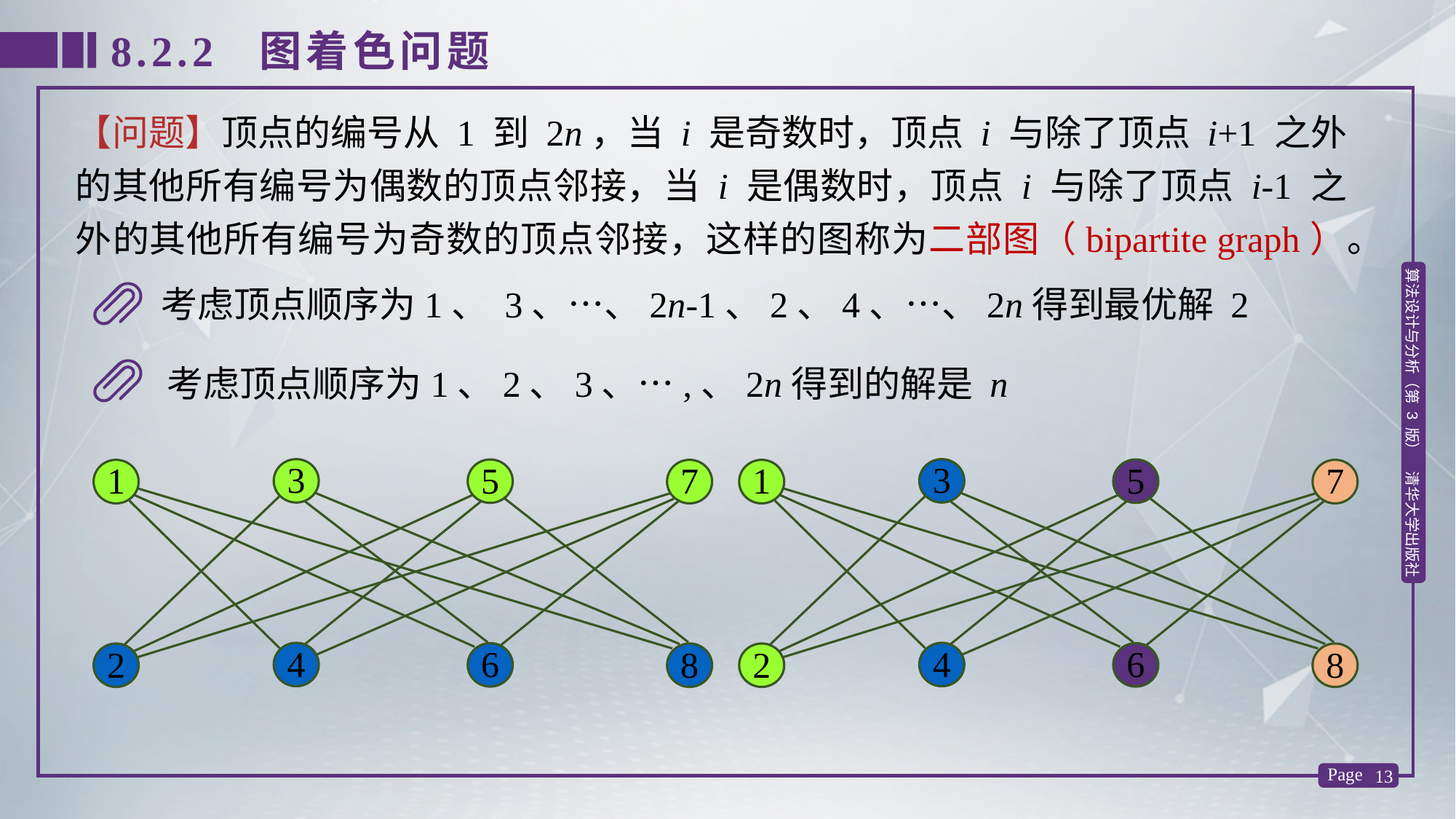

8.2.2  图着色问题
【问题】顶点的编号从 1 到 2n，当 i 是奇数时，顶点 i 与除了顶点 i+1 之外的其他所有编号为偶数的顶点邻接，当 i 是偶数时，顶点 i 与除了顶点 i-1 之外的其他所有编号为奇数的顶点邻接，这样的图称为二部图（bipartite graph）。
考虑顶点顺序为1、 3、…、2n-1、2、4、…、2n得到最优解 2

 考虑顶点顺序为1、2、3、…,、2n得到的解是 n
3

5

1

7

4

6

2

8

3

5

1

7

4

6

2

8